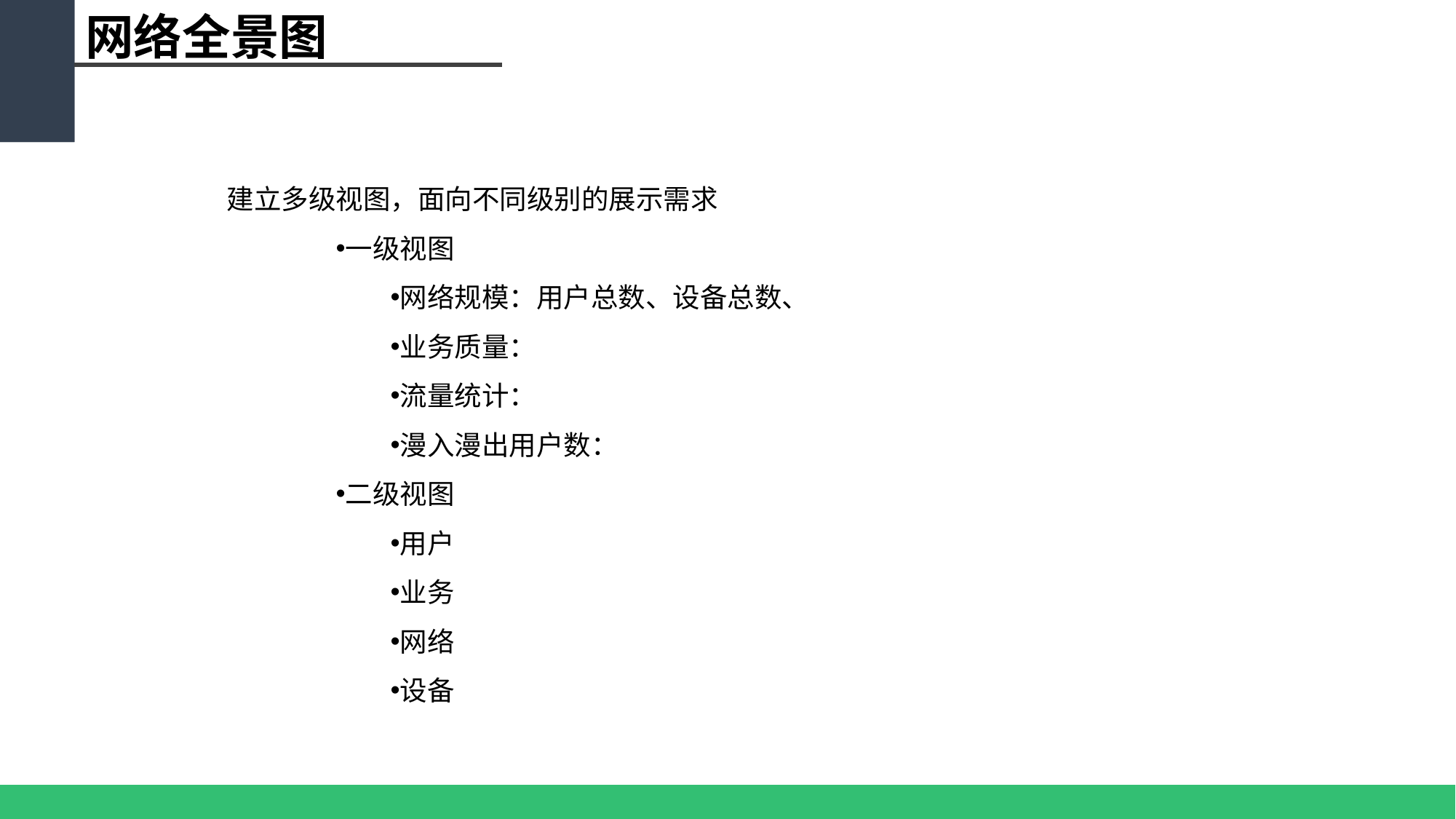

网络全景图
建立多级视图，面向不同级别的展示需求
一级视图
网络规模：用户总数、设备总数、
业务质量：
流量统计：
漫入漫出用户数：
二级视图
用户
业务
网络
设备